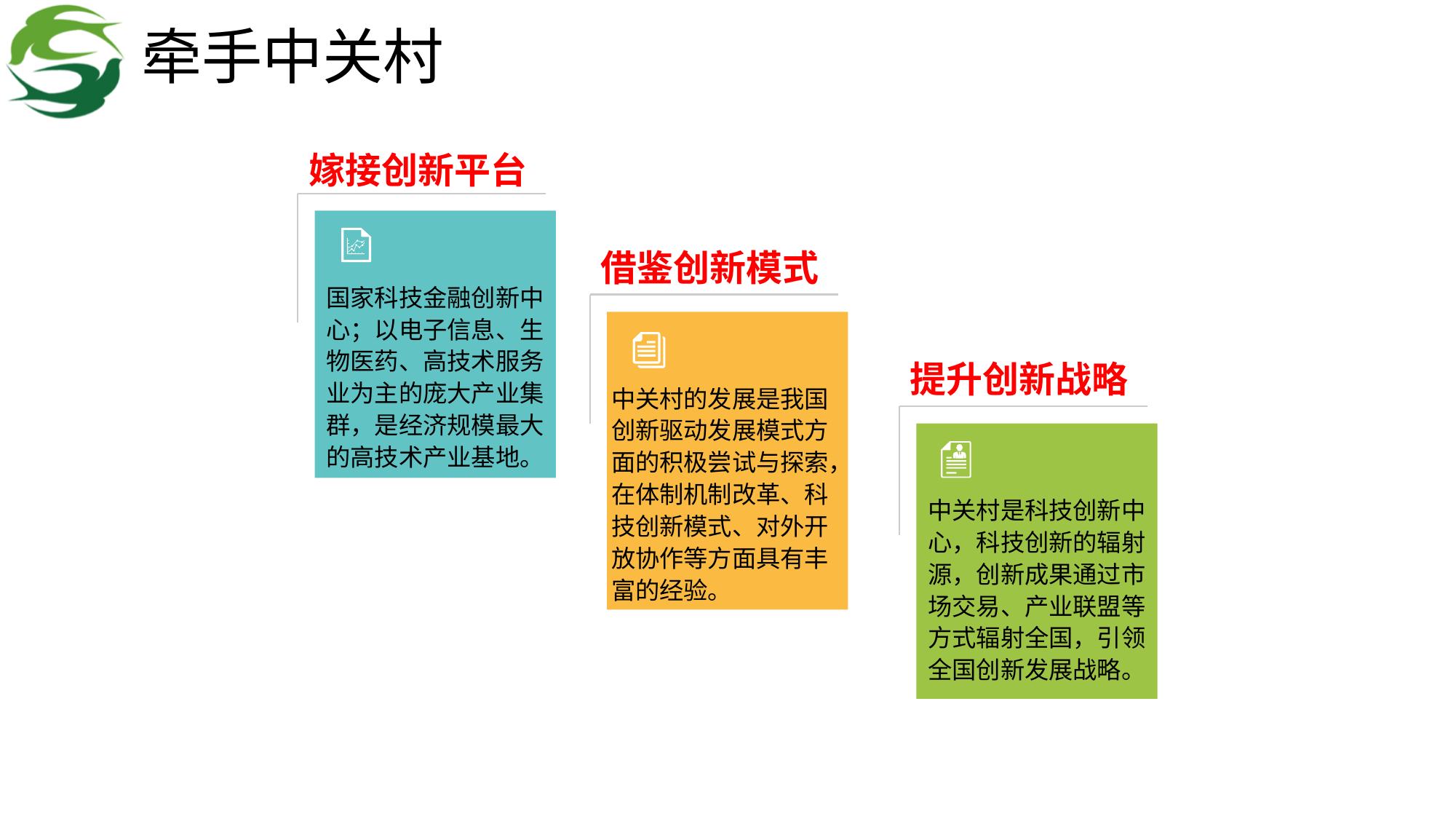

# 牵手中关村
嫁接创新平台
国家科技金融创新中心；以电子信息、生物医药、高技术服务业为主的庞大产业集群，是经济规模最大的高技术产业基地。

借鉴创新模式
中关村的发展是我国创新驱动发展模式方面的积极尝试与探索，在体制机制改革、科技创新模式、对外开放协作等方面具有丰富的经验。

提升创新战略
中关村是科技创新中心，科技创新的辐射源，创新成果通过市场交易、产业联盟等方式辐射全国，引领全国创新发展战略。